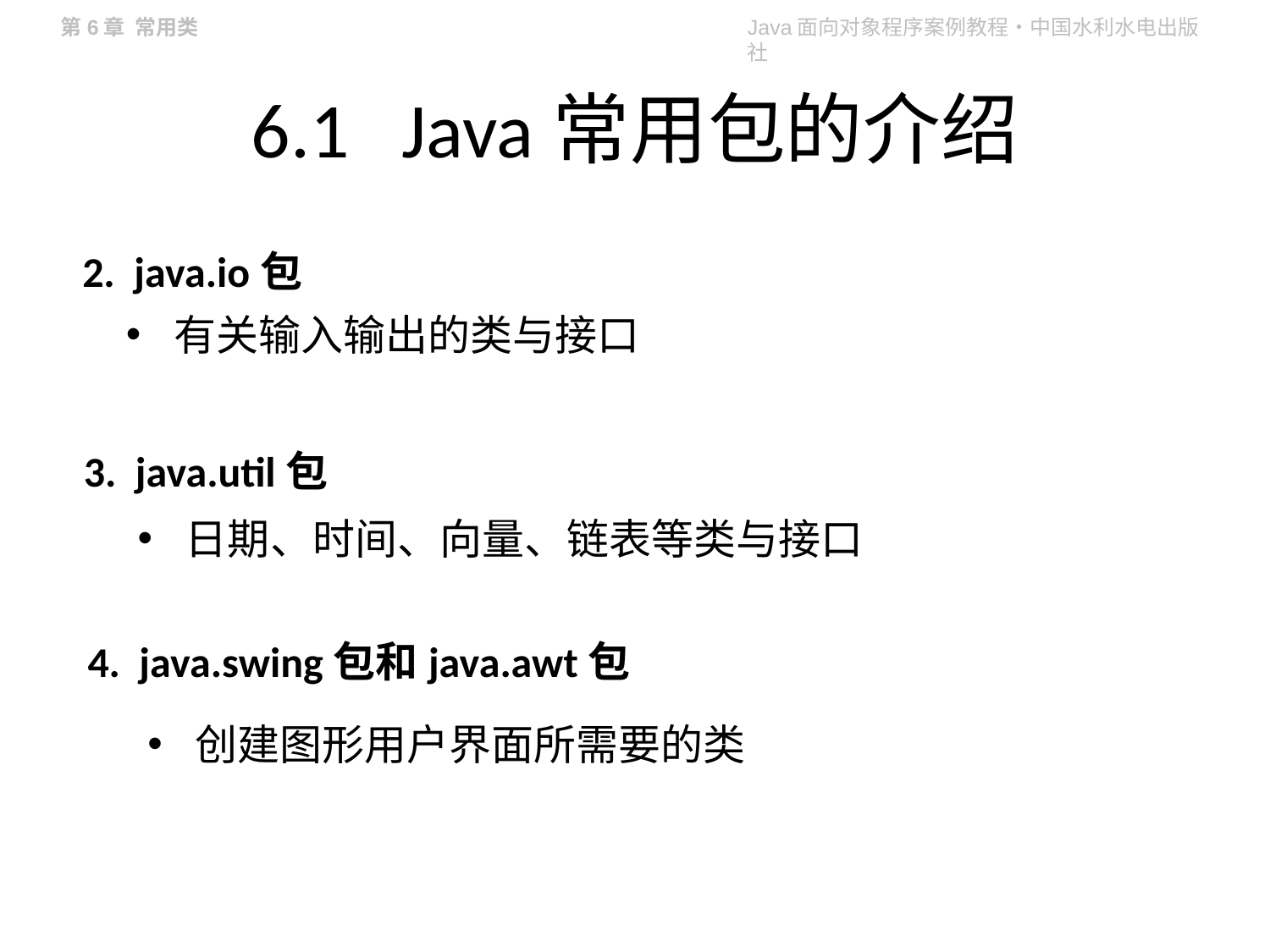

# 6.1   Java常用包的介绍
2.  java.io包
有关输入输出的类与接口

3.  java.util包
日期、时间、向量、链表等类与接口
4.  java.swing包和java.awt包
创建图形用户界面所需要的类